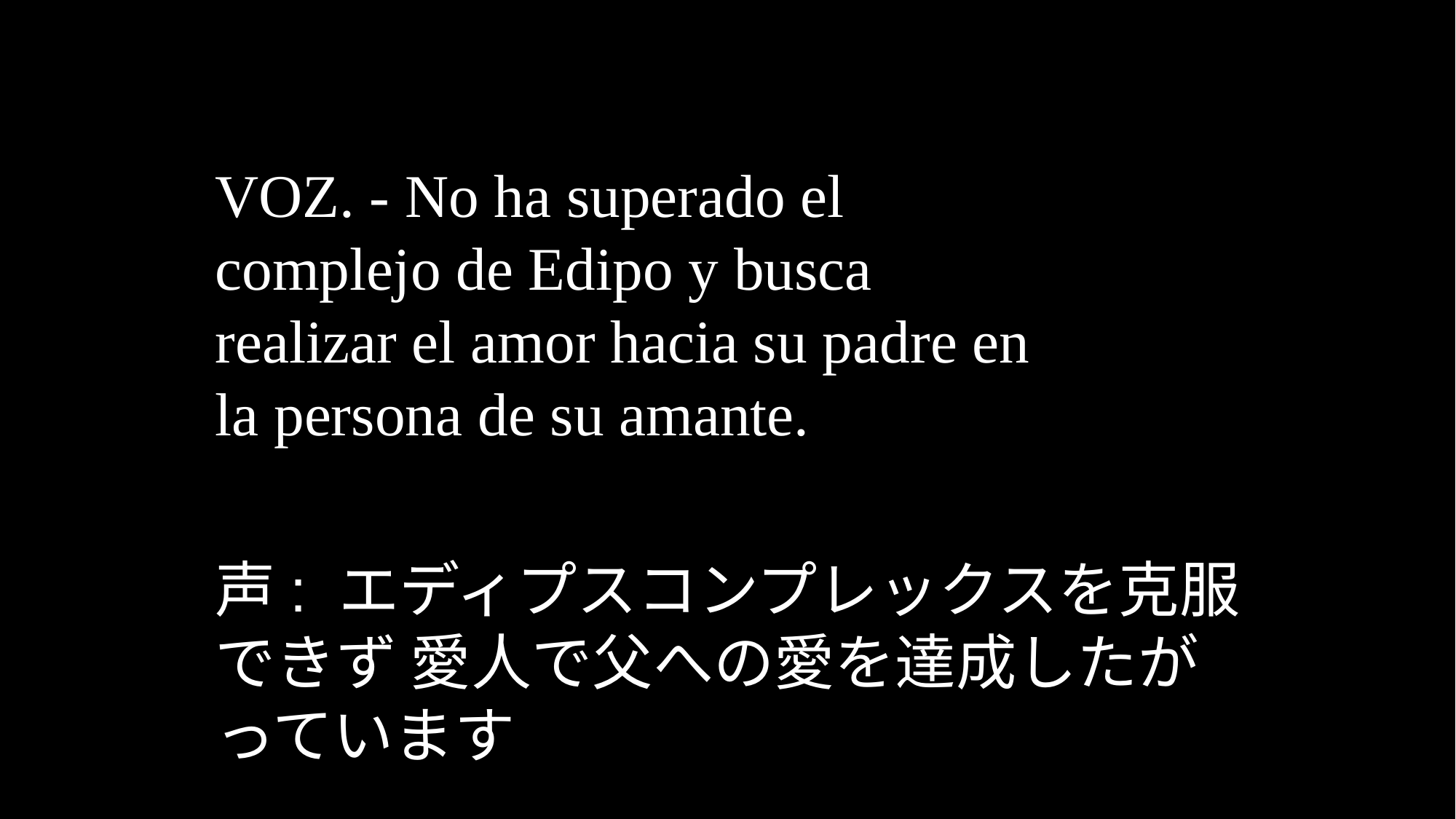

VOZ. - No ha superado el complejo de Edipo y busca realizar el amor hacia su padre en la persona de su amante.

声: エディプスコンプレックスを克服できず 愛人で父への愛を達成したがっています